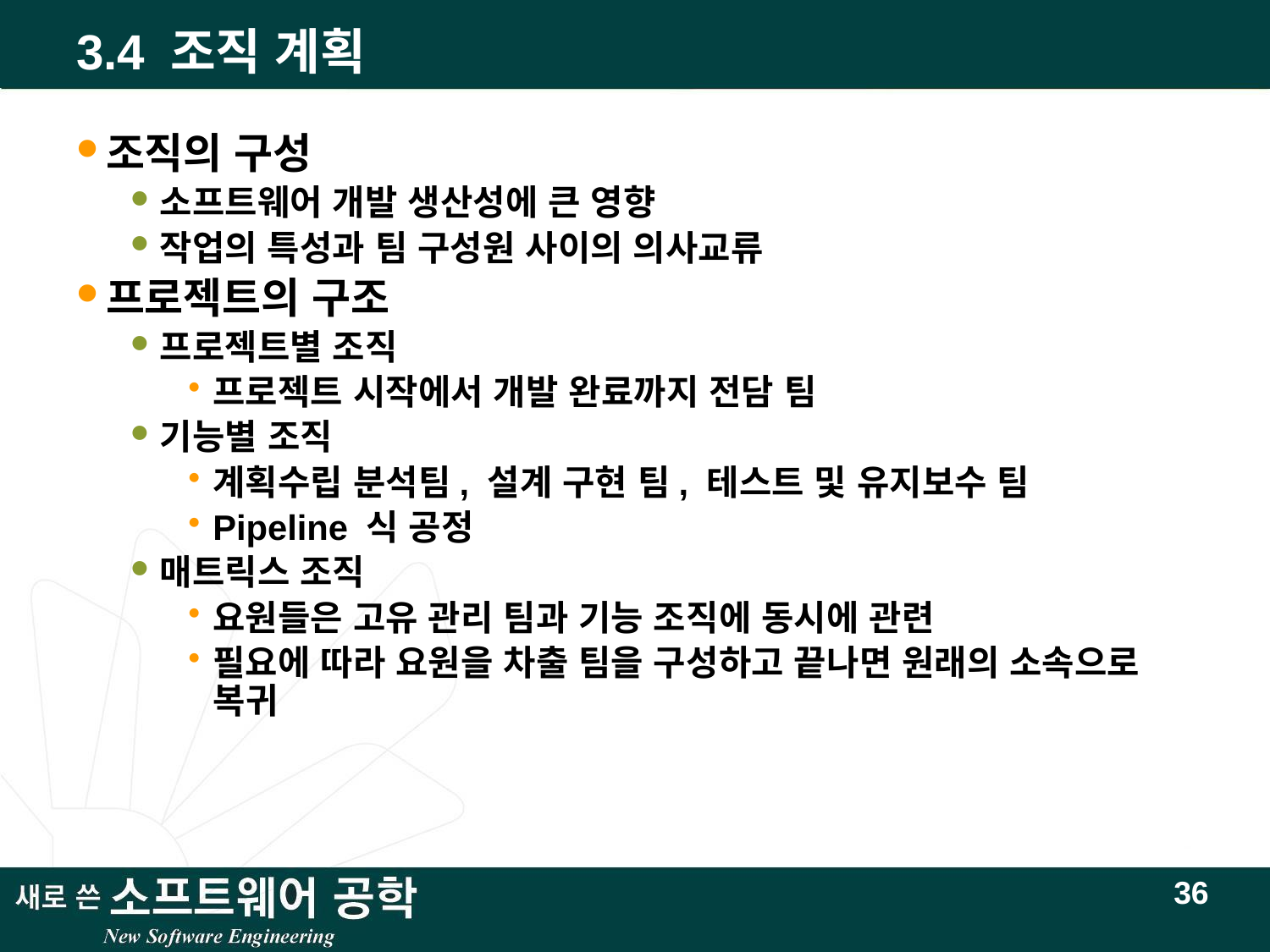

# 3.4 조직 계획
조직의 구성
소프트웨어 개발 생산성에 큰 영향
작업의 특성과 팀 구성원 사이의 의사교류
프로젝트의 구조
프로젝트별 조직
프로젝트 시작에서 개발 완료까지 전담 팀
기능별 조직
계획수립 분석팀, 설계 구현 팀, 테스트 및 유지보수 팀
Pipeline 식 공정
매트릭스 조직
요원들은 고유 관리 팀과 기능 조직에 동시에 관련
필요에 따라 요원을 차출 팀을 구성하고 끝나면 원래의 소속으로 복귀

36